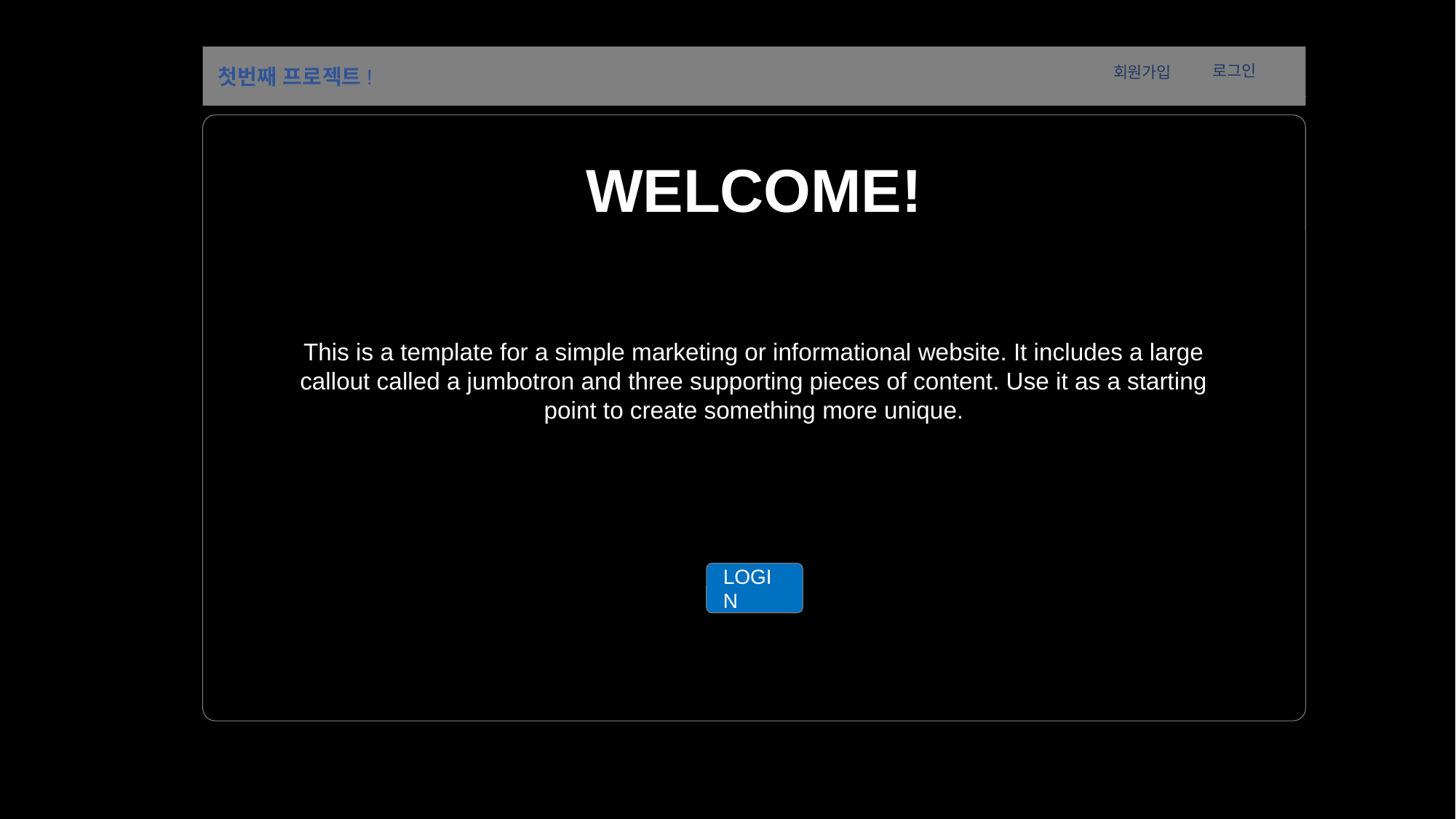

첫번째 프로젝트!
로그인
회원가입
WELCOME!

This is a template for a simple marketing or informational website. It includes a large callout called a jumbotron and three supporting pieces of content. Use it as a starting point to create something more unique.
LOGIN